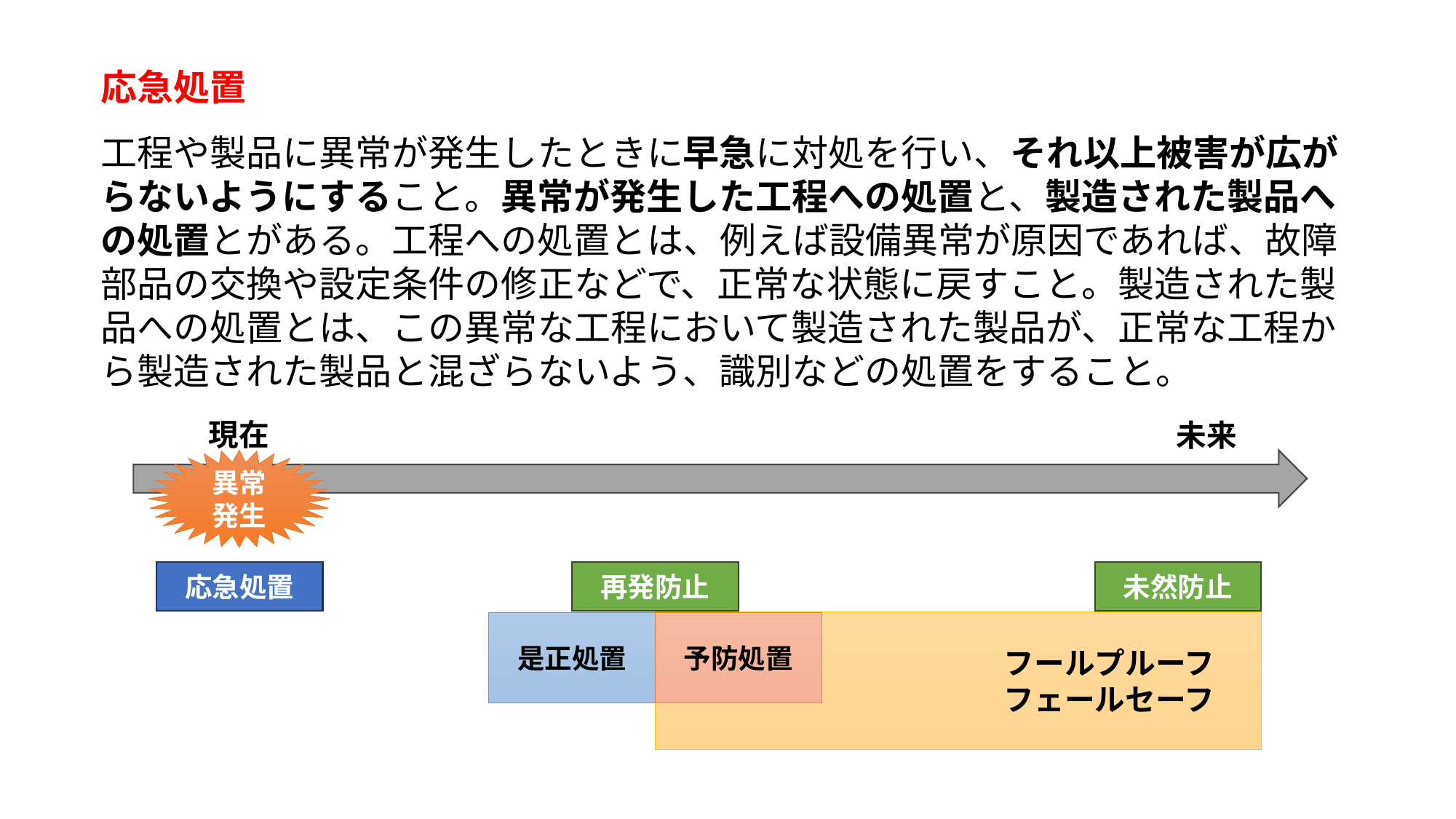

応急処置

工程や製品に異常が発生したときに早急に対処を行い、それ以上被害が広がらないようにすること。異常が発生した工程への処置と、製造された製品への処置とがある。工程への処置とは、例えば設備異常が原因であれば、故障部品の交換や設定条件の修正などで、正常な状態に戻すこと。製造された製品への処置とは、この異常な工程において製造された製品が、正常な工程から製造された製品と混ざらないよう、識別などの処置をすること。
現在
未来

異常発生
応急処置
再発防止
未然防止

予防処置
是正処置
フールプルーフ
フェールセーフ